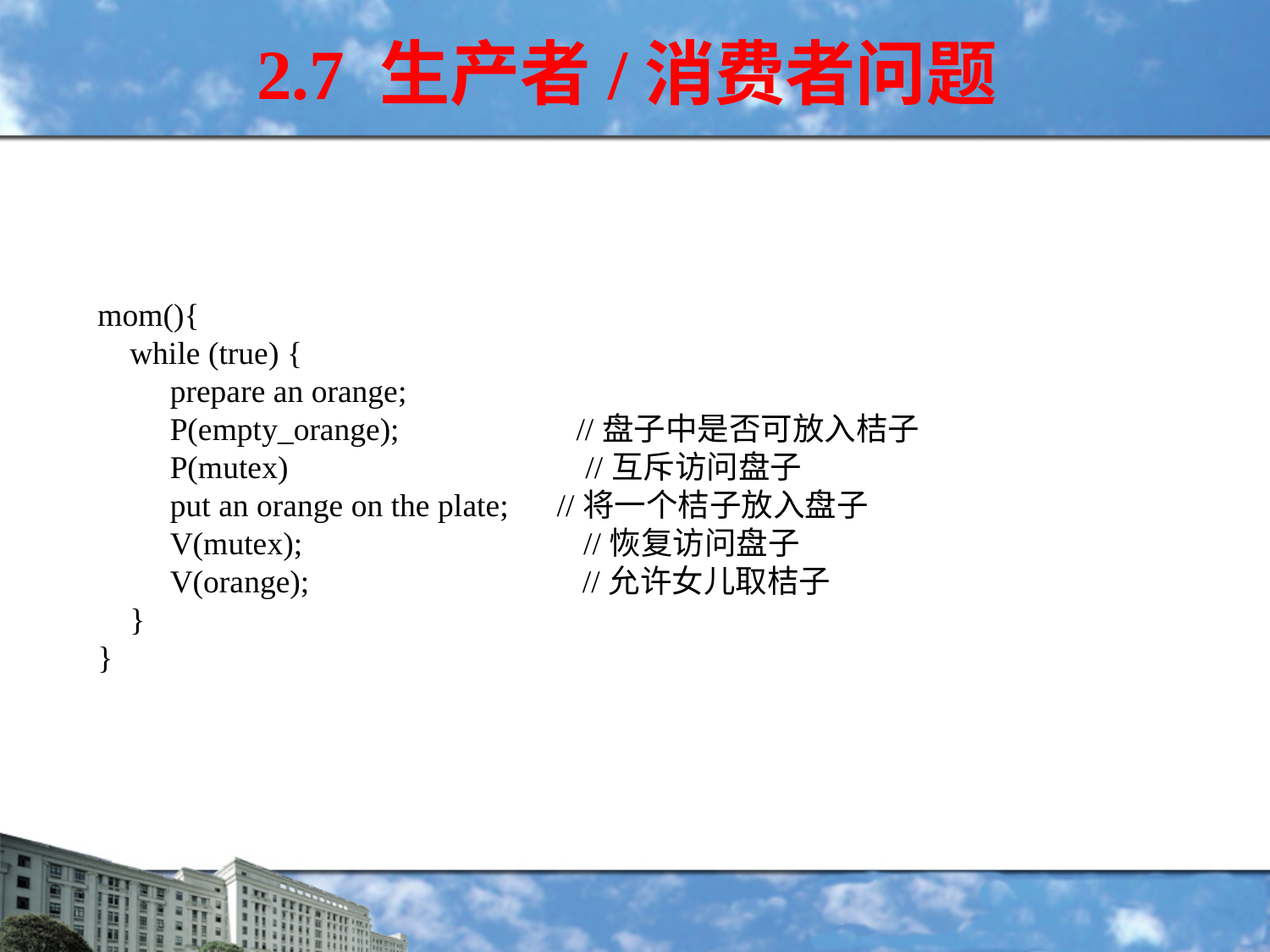

2.7 生产者/消费者问题

mom(){
    while (true) {
         prepare an orange;
         P(empty_orange);                      //盘子中是否可放入桔子
         P(mutex)                                     //互斥访问盘子
         put an orange on the plate;      //将一个桔子放入盘子
         V(mutex);                                   //恢复访问盘子
         V(orange);                                  //允许女儿取桔子
    }
}